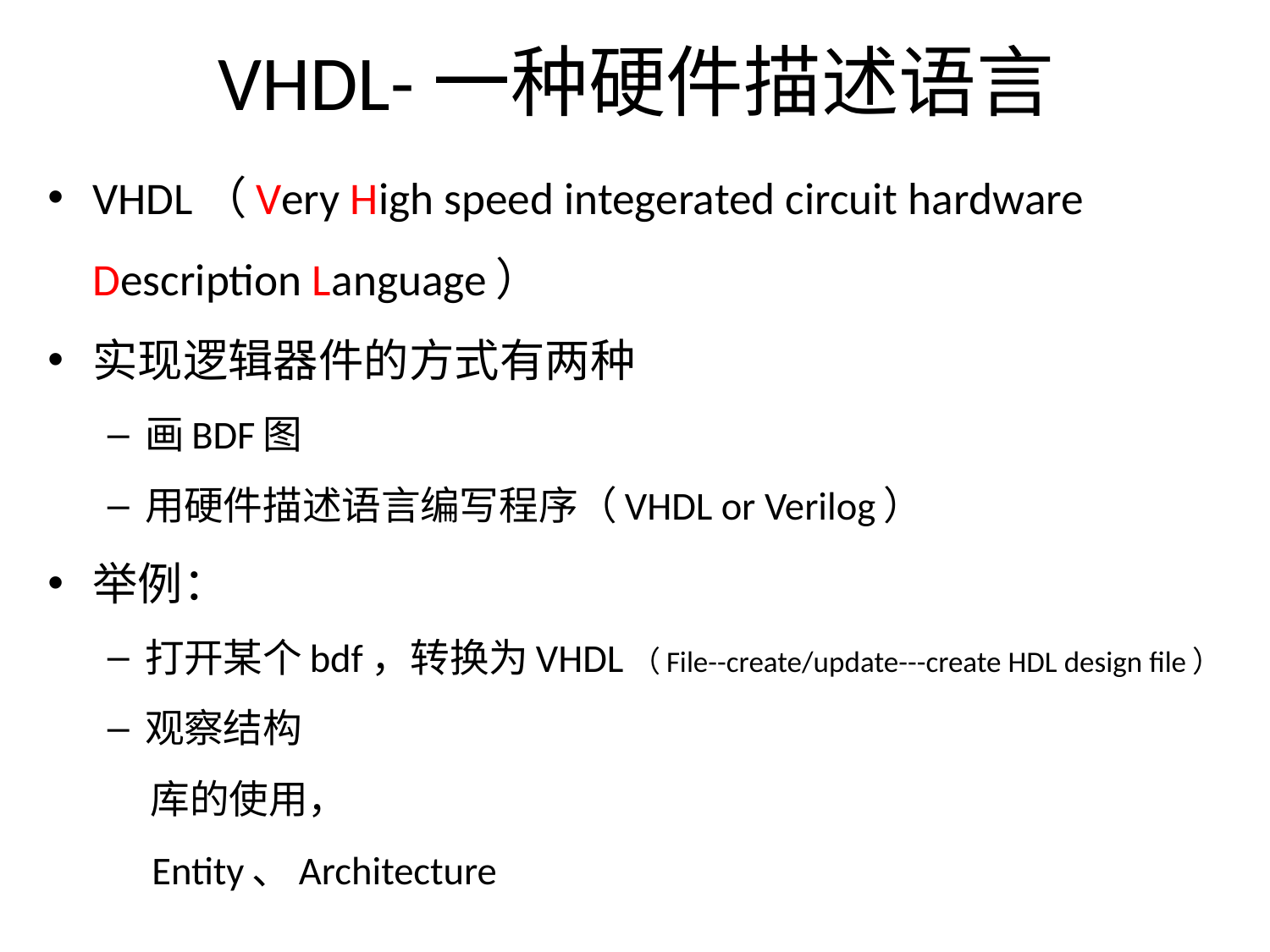

# VHDL-一种硬件描述语言
VHDL（Very High speed integerated circuit hardware Description Language）
实现逻辑器件的方式有两种
画BDF图
用硬件描述语言编写程序（VHDL or Verilog）
举例：
打开某个bdf，转换为VHDL（File--create/update---create HDL design file）
观察结构
    库的使用，
     Entity、Architecture